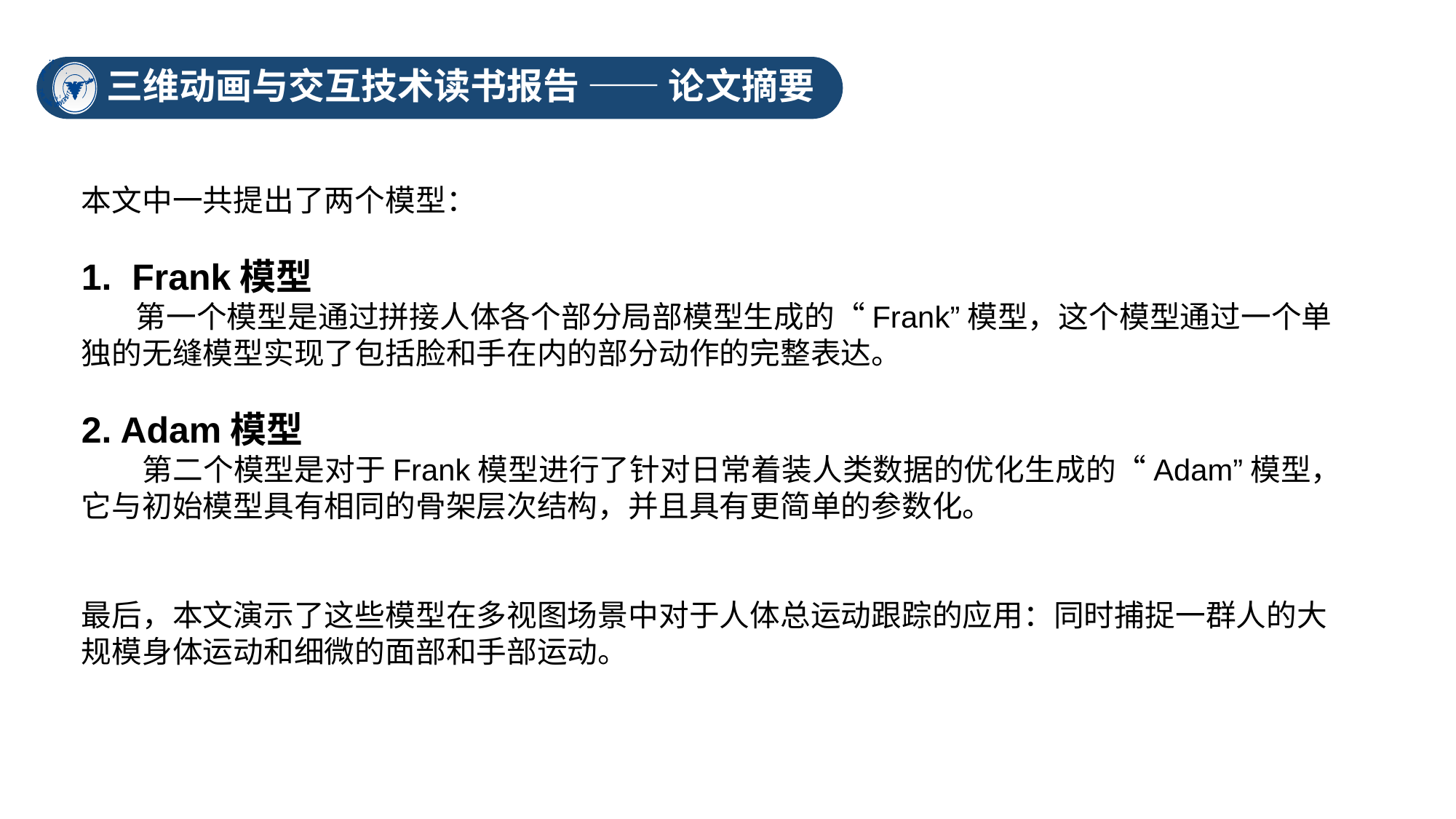

三维动画与交互技术读书报告 —— 论文摘要

本文中一共提出了两个模型：

1.  Frank模型
       第一个模型是通过拼接人体各个部分局部模型生成的“Frank”模型，这个模型通过一个单独的无缝模型实现了包括脸和手在内的部分动作的完整表达。

2. Adam模型
        第二个模型是对于Frank模型进行了针对日常着装人类数据的优化生成的“Adam”模型，它与初始模型具有相同的骨架层次结构，并且具有更简单的参数化。

最后，本文演示了这些模型在多视图场景中对于人体总运动跟踪的应用：同时捕捉一群人的大规模身体运动和细微的面部和手部运动。
Frank模型